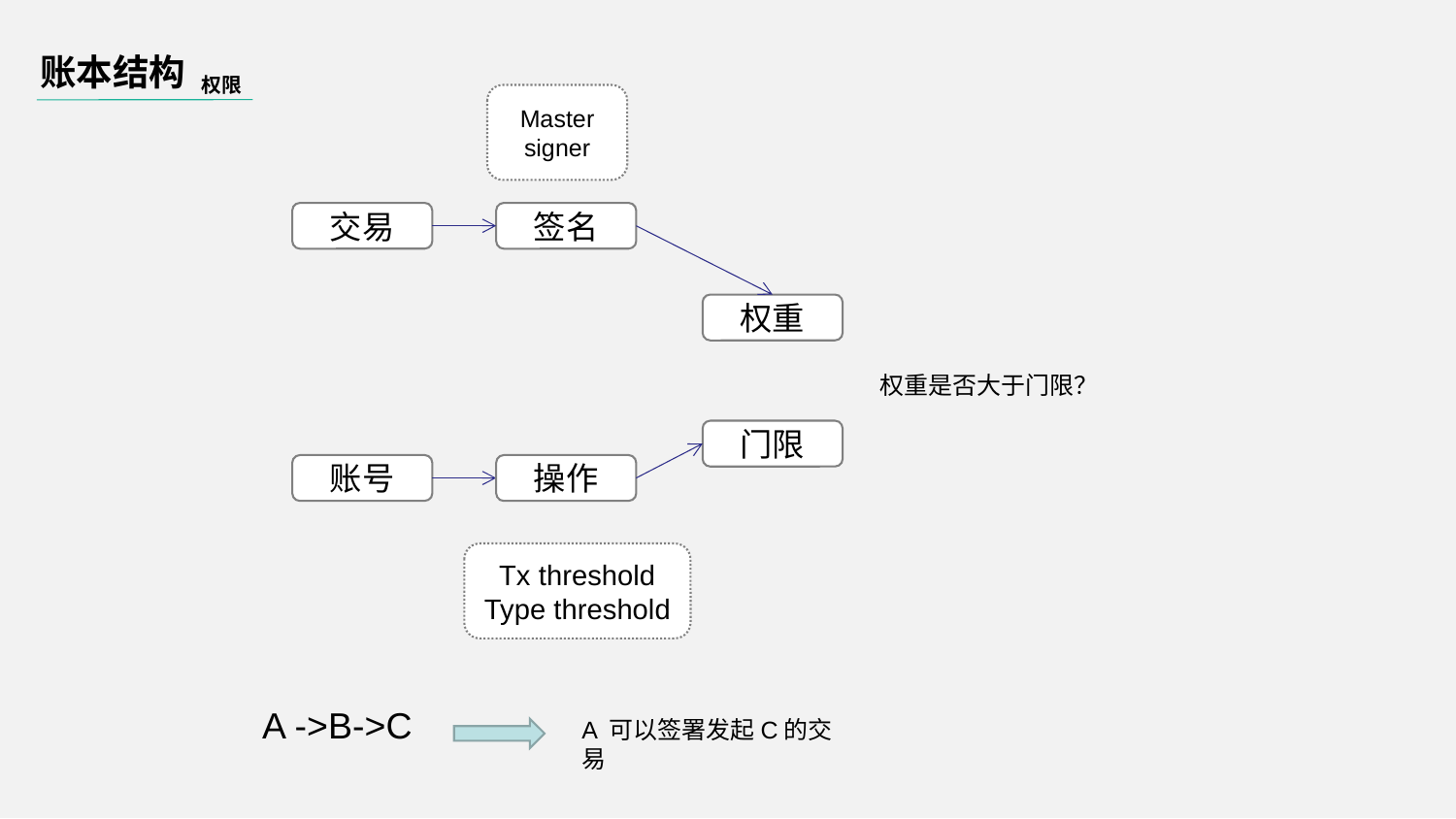

账本结构
权限
Master
signer

交易
签名
权重
权重是否大于门限？
门限
账号
操作
Tx threshold
Type threshold
A ->B->C
A 可以签署发起C的交易